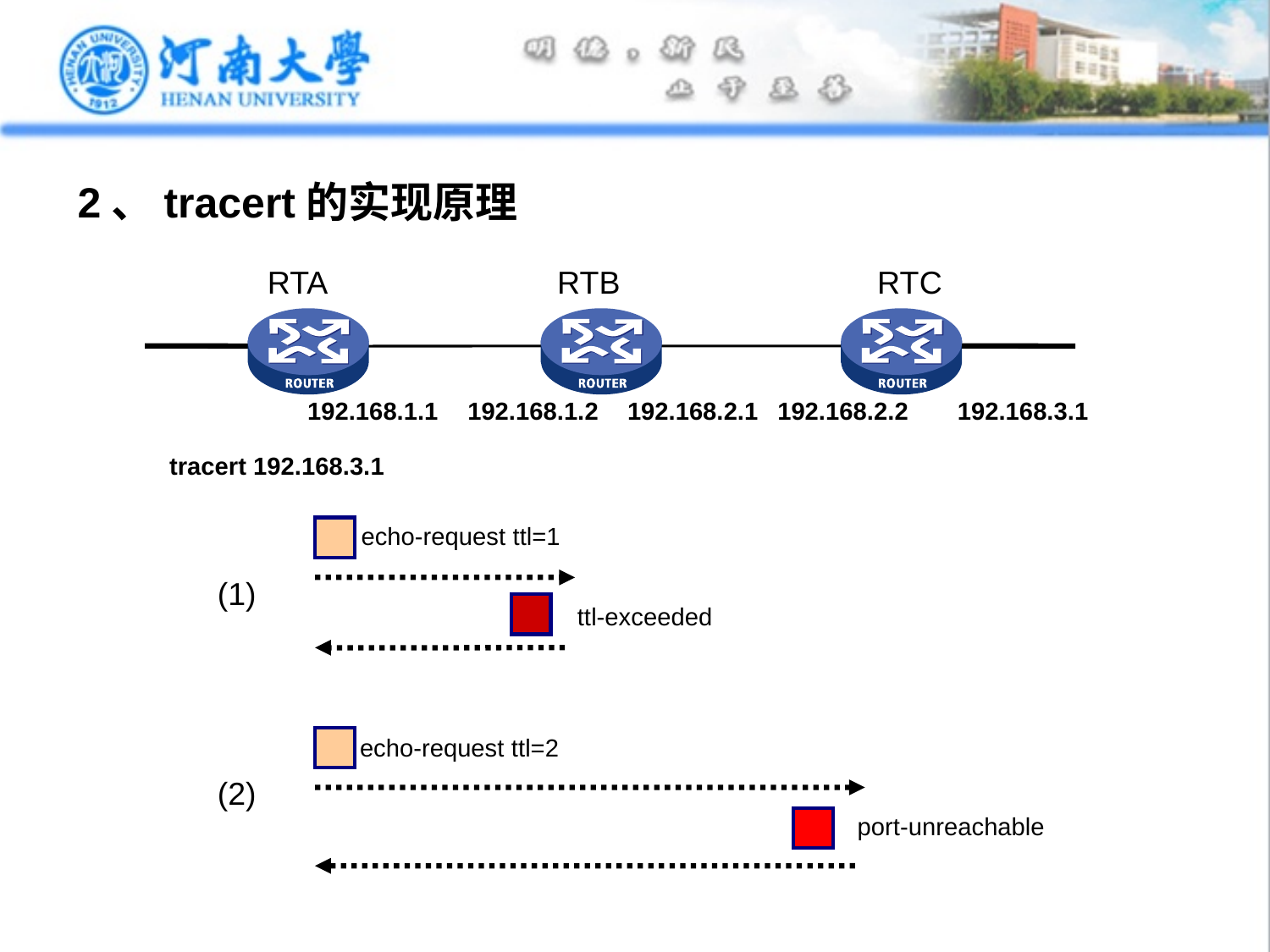

# 2、tracert的实现原理
RTA
RTB
RTC

192.168.1.1
192.168.1.2
192.168.2.1
192.168.2.2
192.168.3.1
tracert 192.168.3.1
echo-request ttl=1

(1)

ttl-exceeded

echo-request ttl=2

(2)

port-unreachable